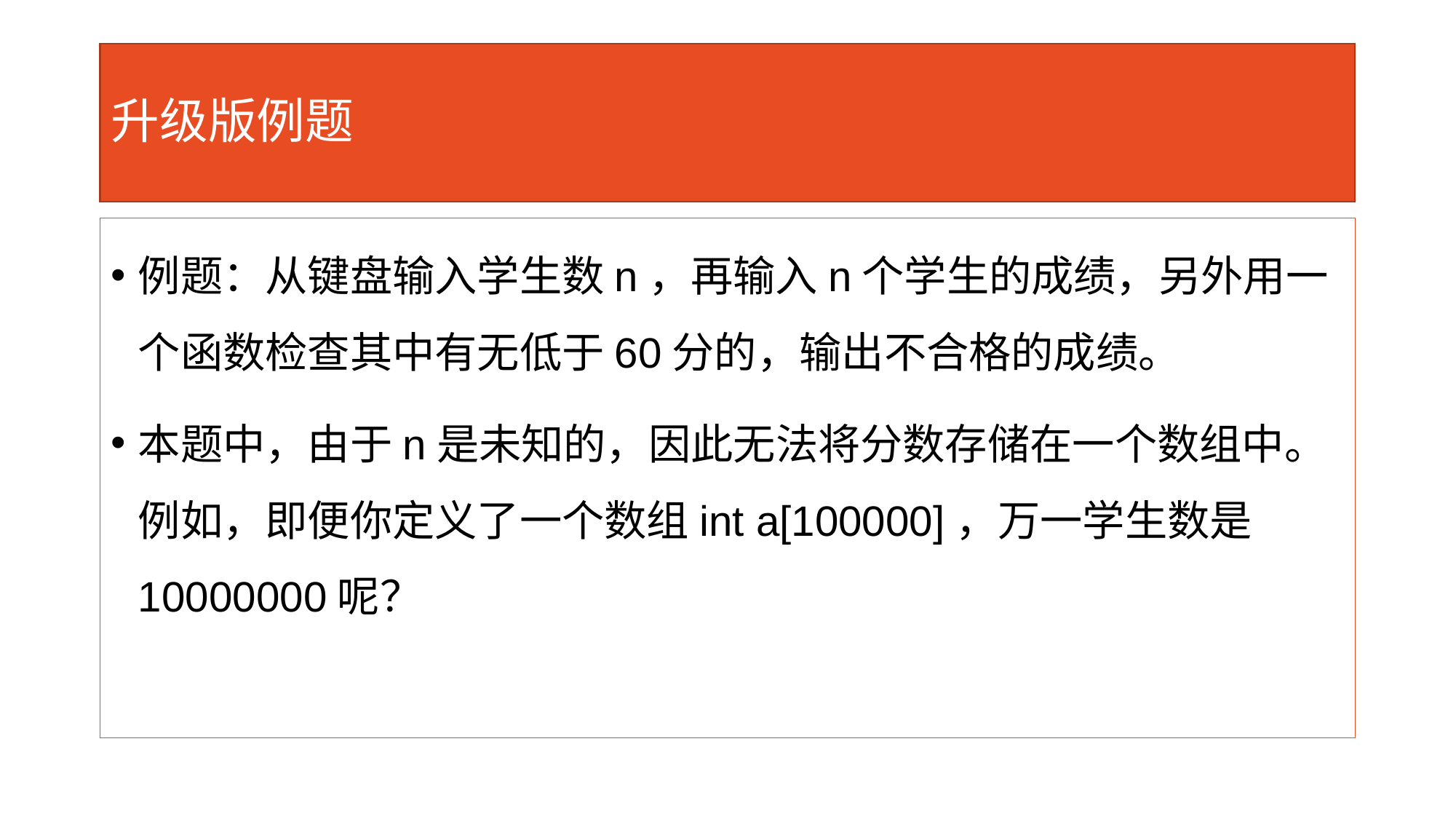

# 升级版例题
例题：从键盘输入学生数n，再输入n个学生的成绩，另外用一个函数检查其中有无低于60分的，输出不合格的成绩。
本题中，由于n是未知的，因此无法将分数存储在一个数组中。例如，即便你定义了一个数组int a[100000]，万一学生数是10000000呢？